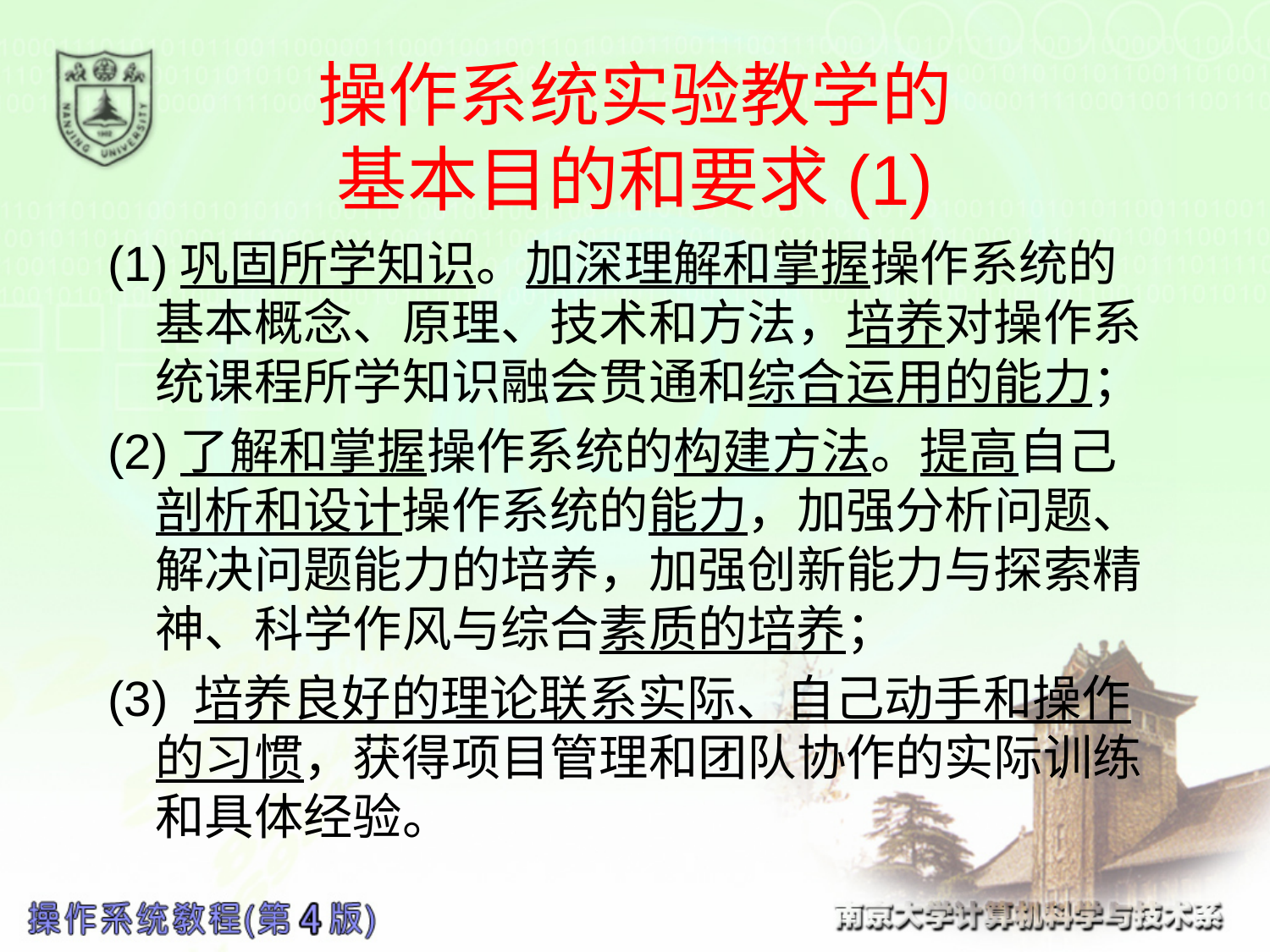

# 操作系统实验教学的 基本目的和要求(1)
(1)巩固所学知识。加深理解和掌握操作系统的基本概念、原理、技术和方法，培养对操作系统课程所学知识融会贯通和综合运用的能力；
(2)了解和掌握操作系统的构建方法。提高自己剖析和设计操作系统的能力，加强分析问题、解决问题能力的培养，加强创新能力与探索精神、科学作风与综合素质的培养；
(3) 培养良好的理论联系实际、自己动手和操作的习惯，获得项目管理和团队协作的实际训练和具体经验。